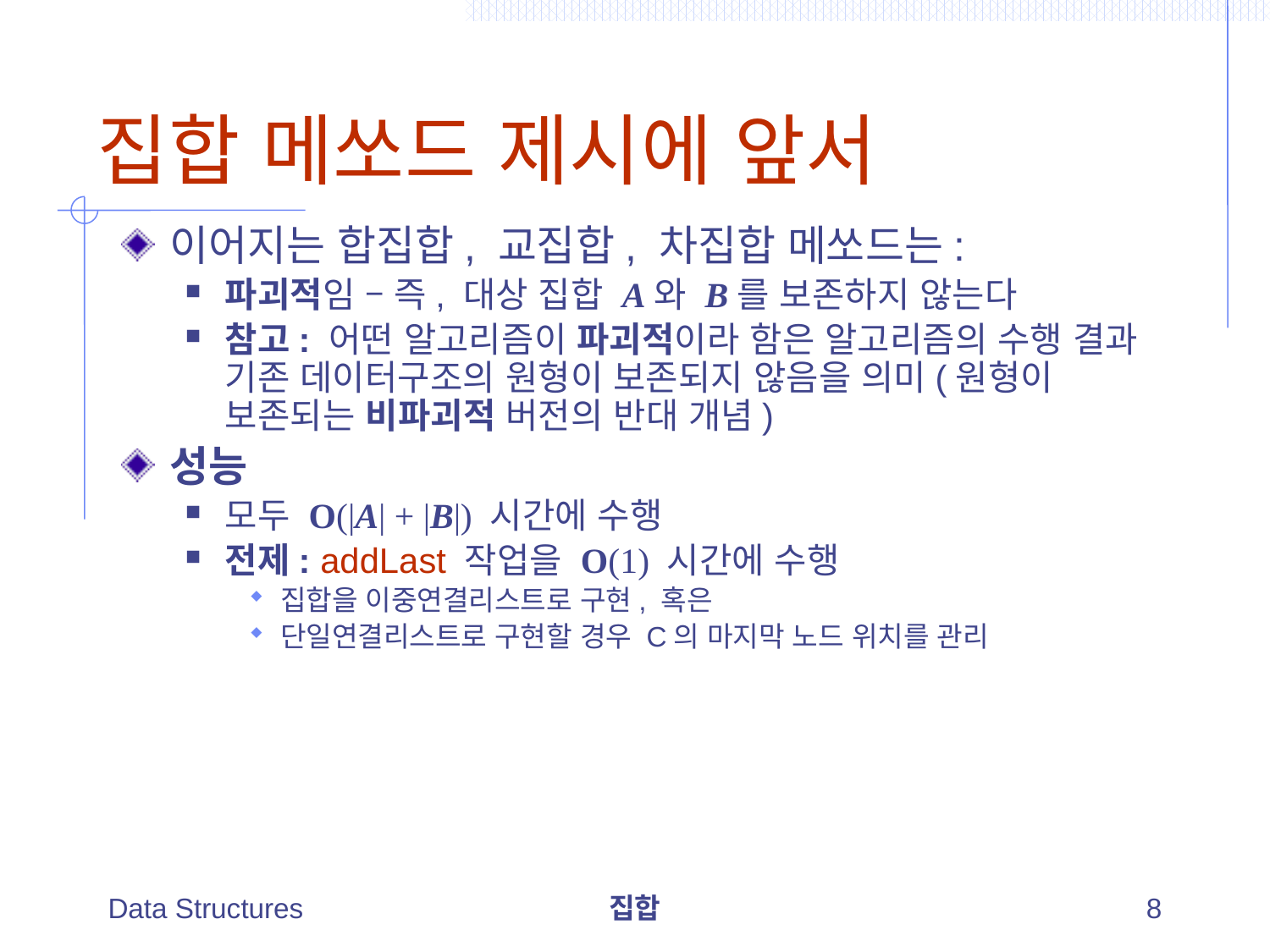

# 집합 메쏘드 제시에 앞서
이어지는 합집합, 교집합, 차집합 메쏘드는:
파괴적임 – 즉, 대상 집합 A와 B를 보존하지 않는다
참고: 어떤 알고리즘이 파괴적이라 함은 알고리즘의 수행 결과 기존 데이터구조의 원형이 보존되지 않음을 의미(원형이 보존되는 비파괴적 버전의 반대 개념)
성능
모두 O(|A| + |B|) 시간에 수행
전제: addLast 작업을 O(1) 시간에 수행
집합을 이중연결리스트로 구현, 혹은
단일연결리스트로 구현할 경우 C의 마지막 노드 위치를 관리
Data Structures
집합
8